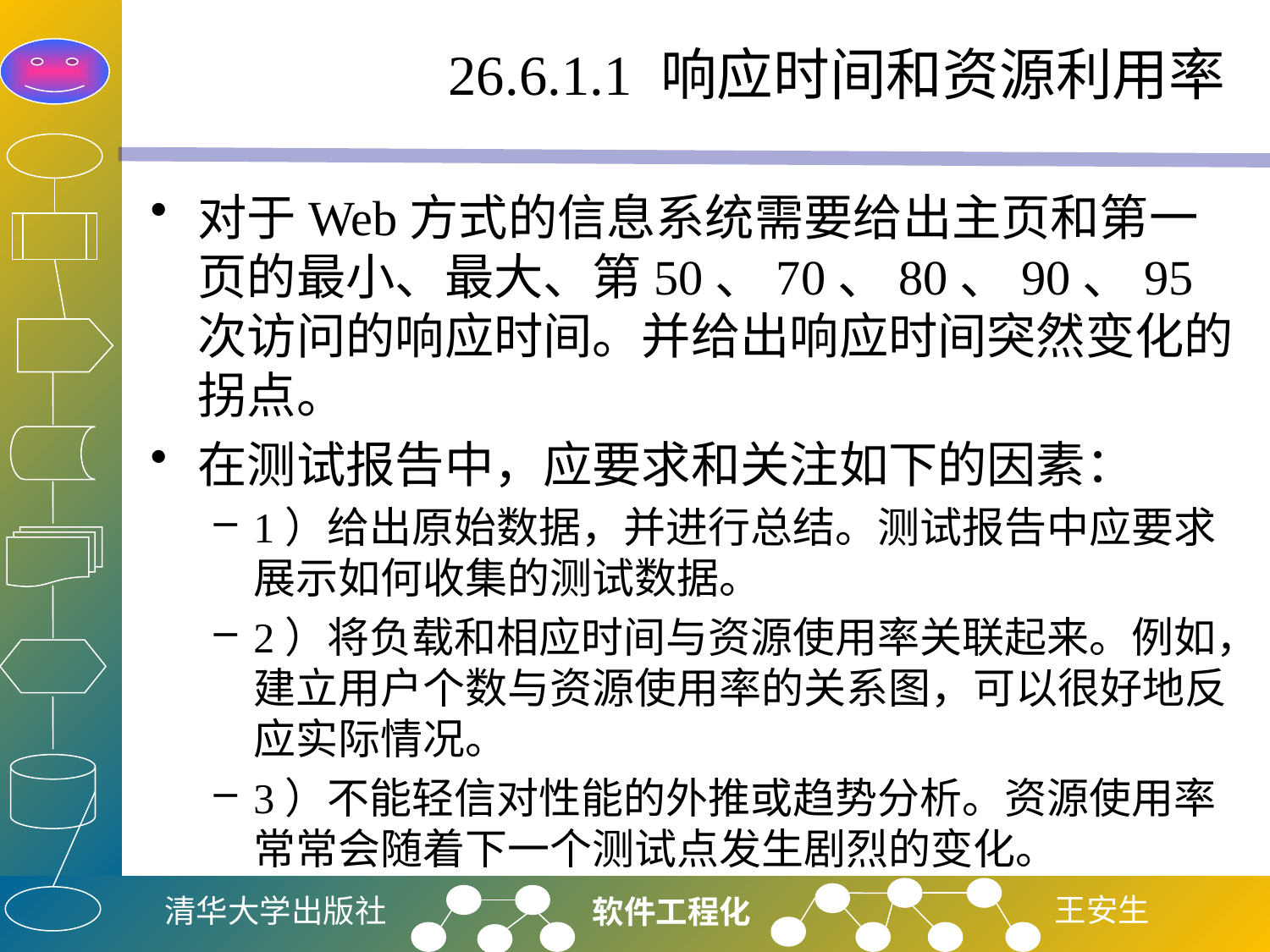

# 26.6.1.1 响应时间和资源利用率
对于Web方式的信息系统需要给出主页和第一页的最小、最大、第50、70、80、90、95次访问的响应时间。并给出响应时间突然变化的拐点。
在测试报告中，应要求和关注如下的因素：
1）给出原始数据，并进行总结。测试报告中应要求展示如何收集的测试数据。
2）将负载和相应时间与资源使用率关联起来。例如，建立用户个数与资源使用率的关系图，可以很好地反应实际情况。
3）不能轻信对性能的外推或趋势分析。资源使用率常常会随着下一个测试点发生剧烈的变化。